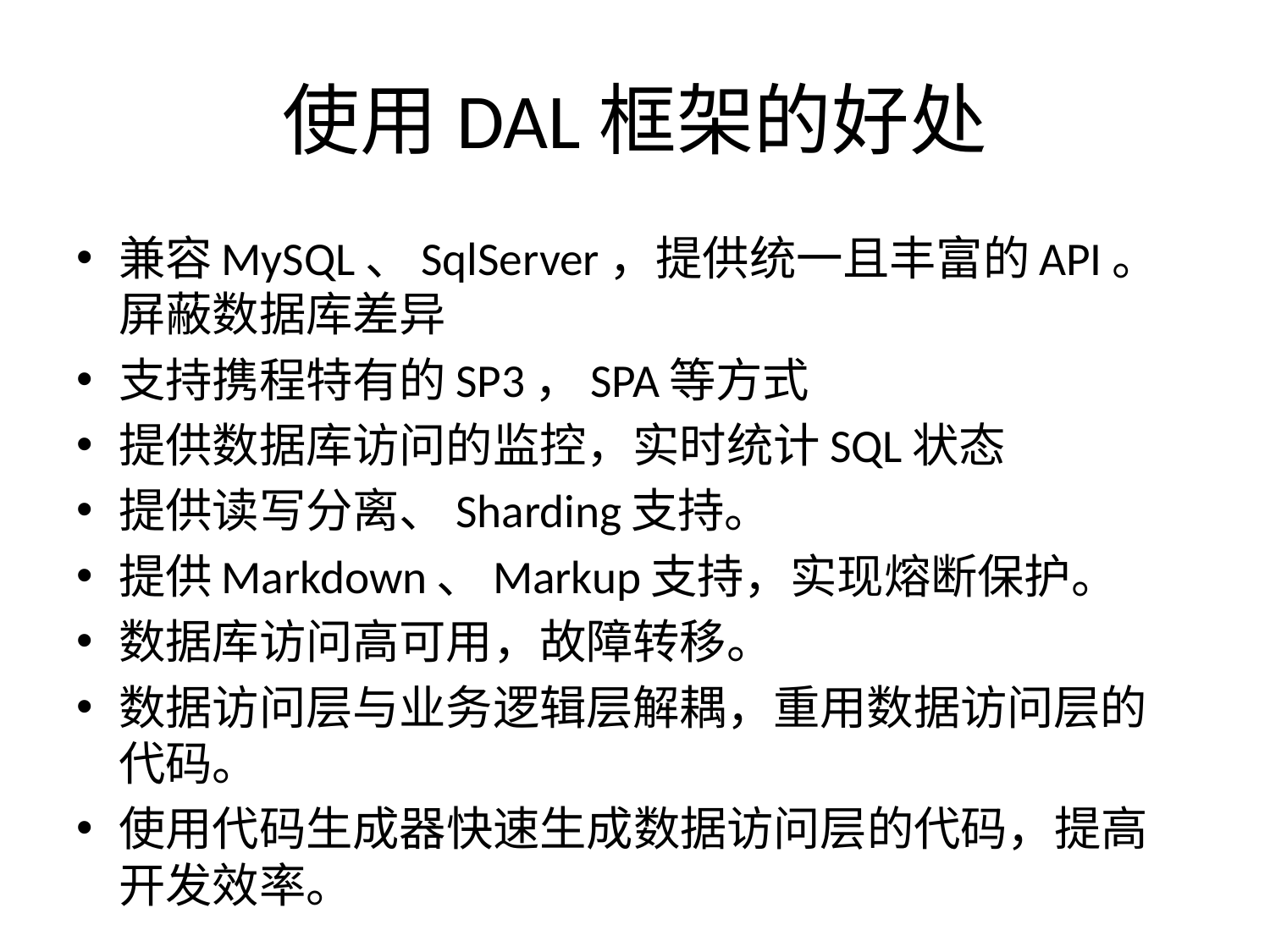

# 使用DAL框架的好处
兼容MySQL、SqlServer，提供统一且丰富的API。屏蔽数据库差异
支持携程特有的SP3，SPA等方式
提供数据库访问的监控，实时统计SQL状态
提供读写分离、Sharding支持。
提供Markdown、Markup支持，实现熔断保护。
数据库访问高可用，故障转移。
数据访问层与业务逻辑层解耦，重用数据访问层的代码。
使用代码生成器快速生成数据访问层的代码，提高开发效率。